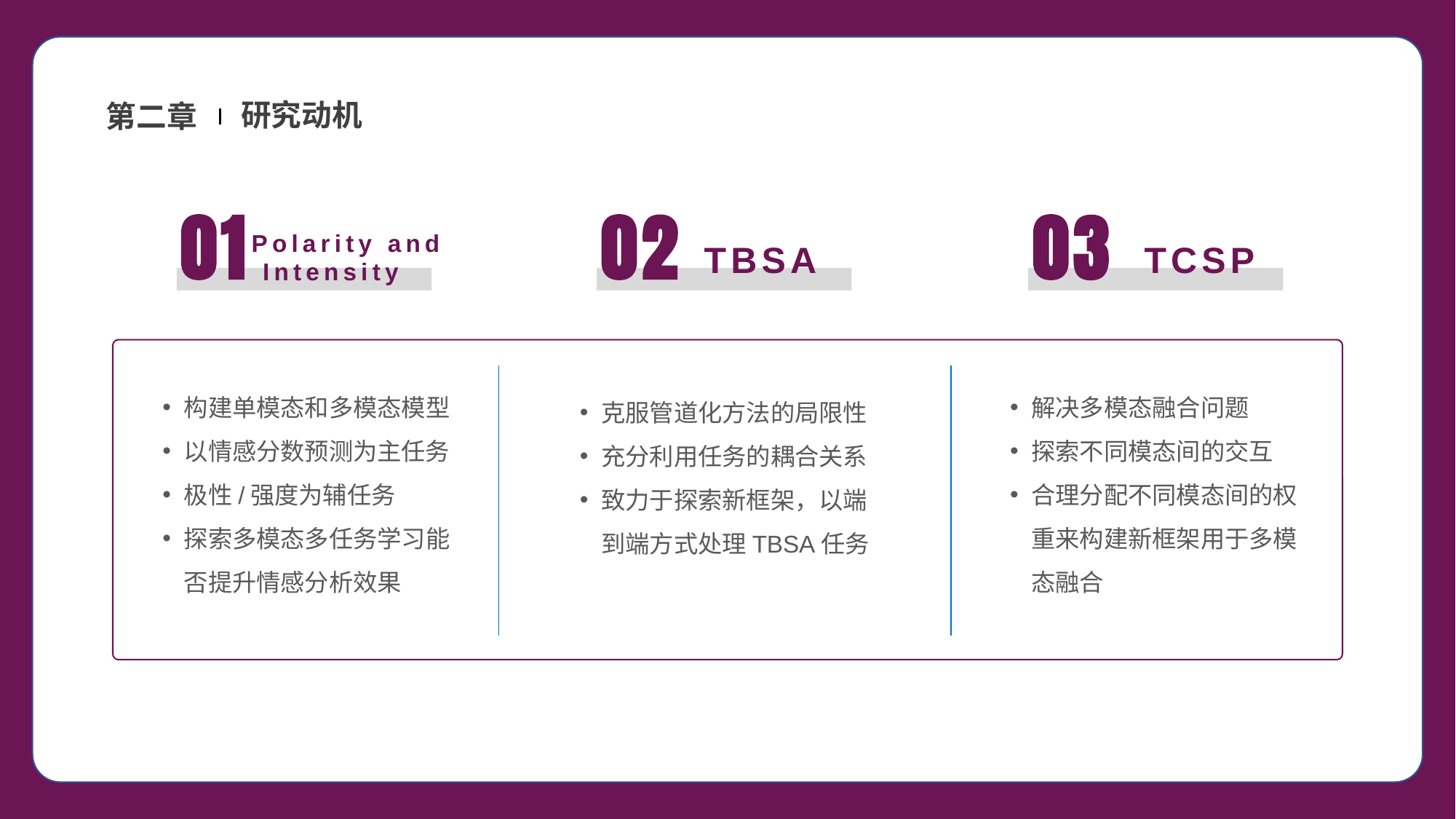

研究动机
第二章

01
02
03
Polarity and
 Intensity

TBSA

TCSP

构建单模态和多模态模型
以情感分数预测为主任务
极性/强度为辅任务
探索多模态多任务学习能否提升情感分析效果
解决多模态融合问题
探索不同模态间的交互
合理分配不同模态间的权重来构建新框架用于多模态融合

克服管道化方法的局限性
充分利用任务的耦合关系
致力于探索新框架，以端到端方式处理TBSA任务